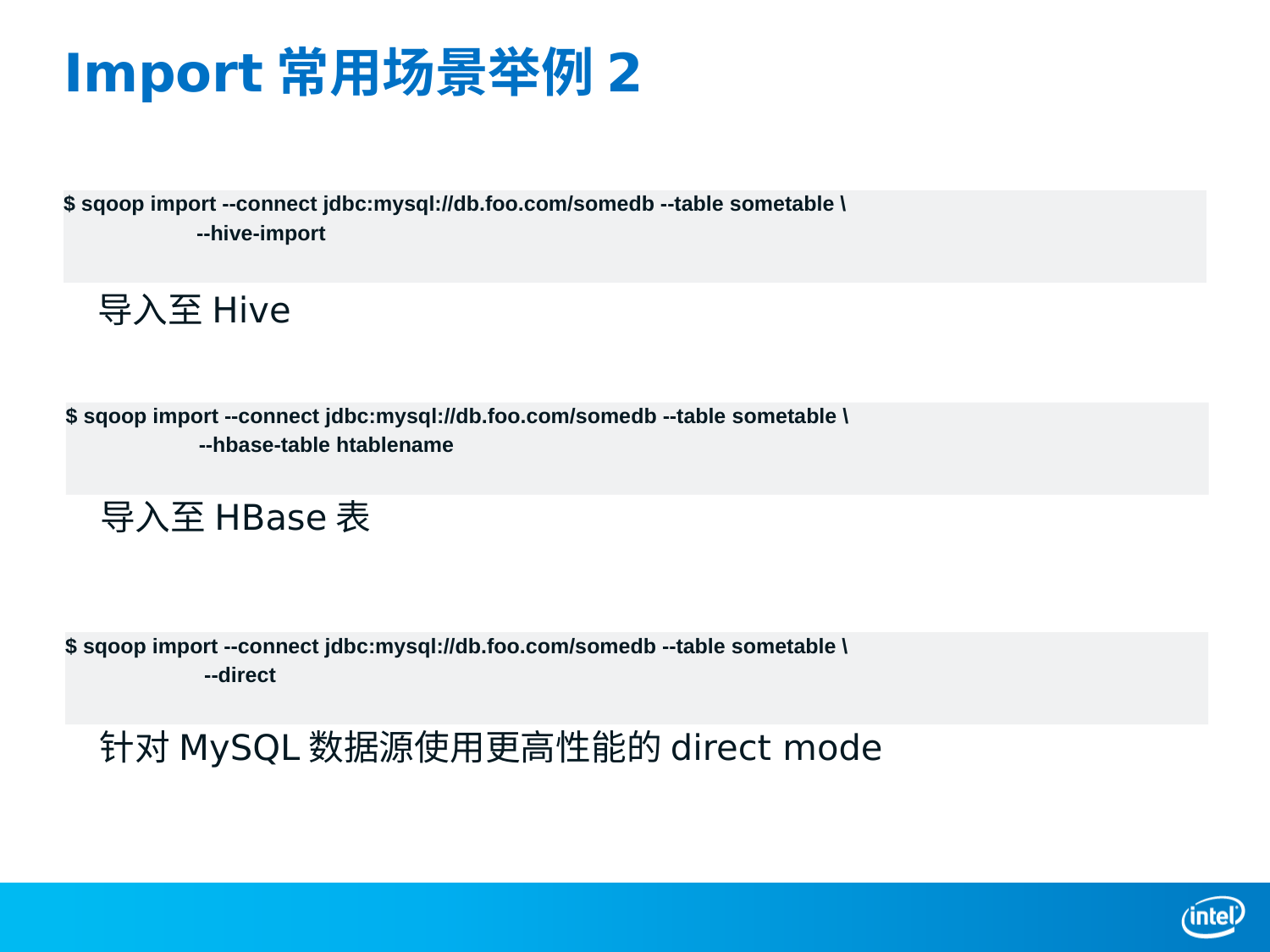

# Import常用场景举例2
$ sqoop import --connect jdbc:mysql://db.foo.com/somedb --table sometable \
	 --hive-import
导入至Hive
$ sqoop import --connect jdbc:mysql://db.foo.com/somedb --table sometable \
	 --hbase-table htablename
导入至HBase表
$ sqoop import --connect jdbc:mysql://db.foo.com/somedb --table sometable \
  	  --direct
针对MySQL数据源使用更高性能的direct mode